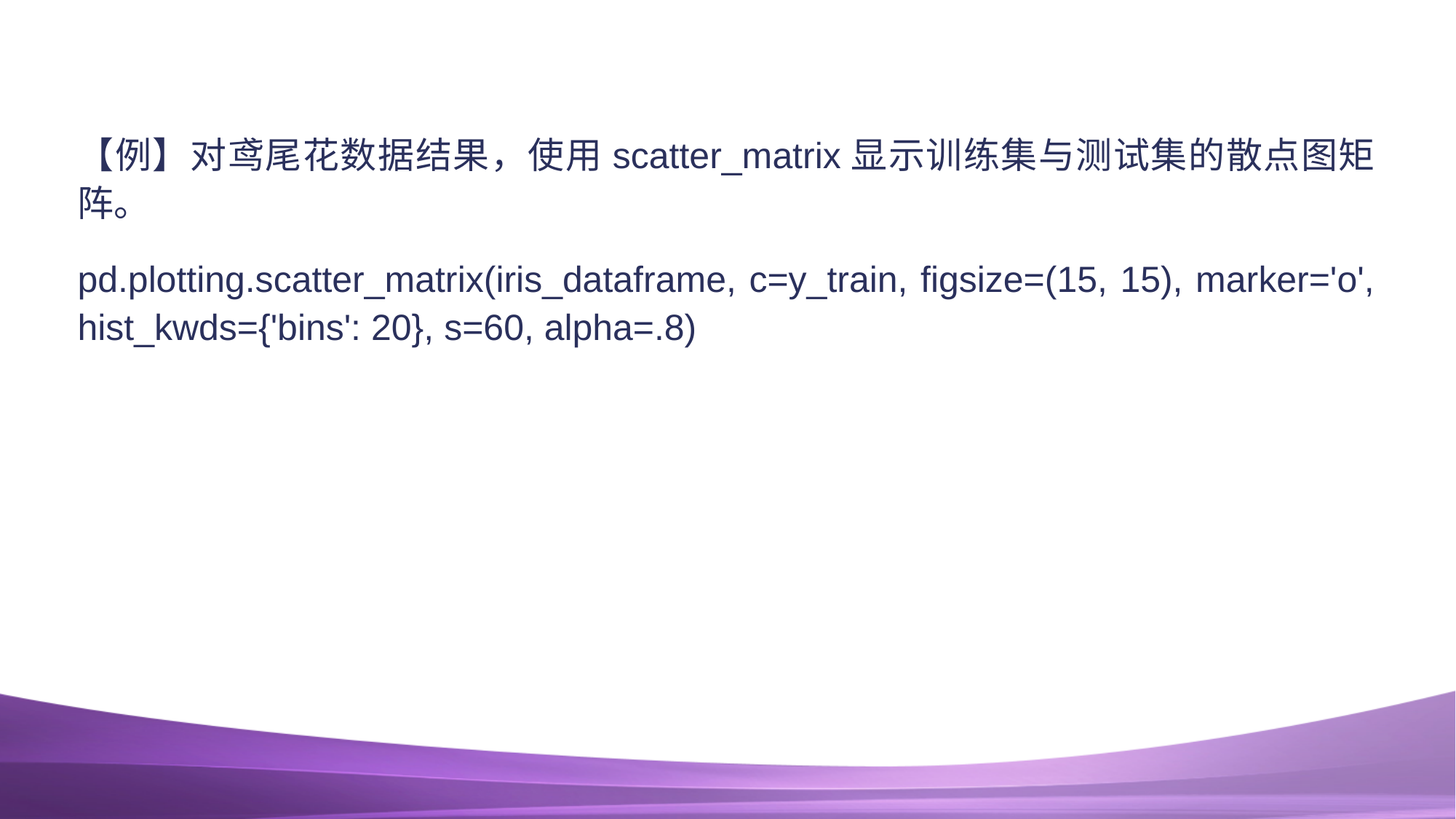

【例】对鸢尾花数据结果，使用scatter_matrix显示训练集与测试集的散点图矩阵。
pd.plotting.scatter_matrix(iris_dataframe, c=y_train, figsize=(15, 15), marker='o', hist_kwds={'bins': 20}, s=60, alpha=.8)